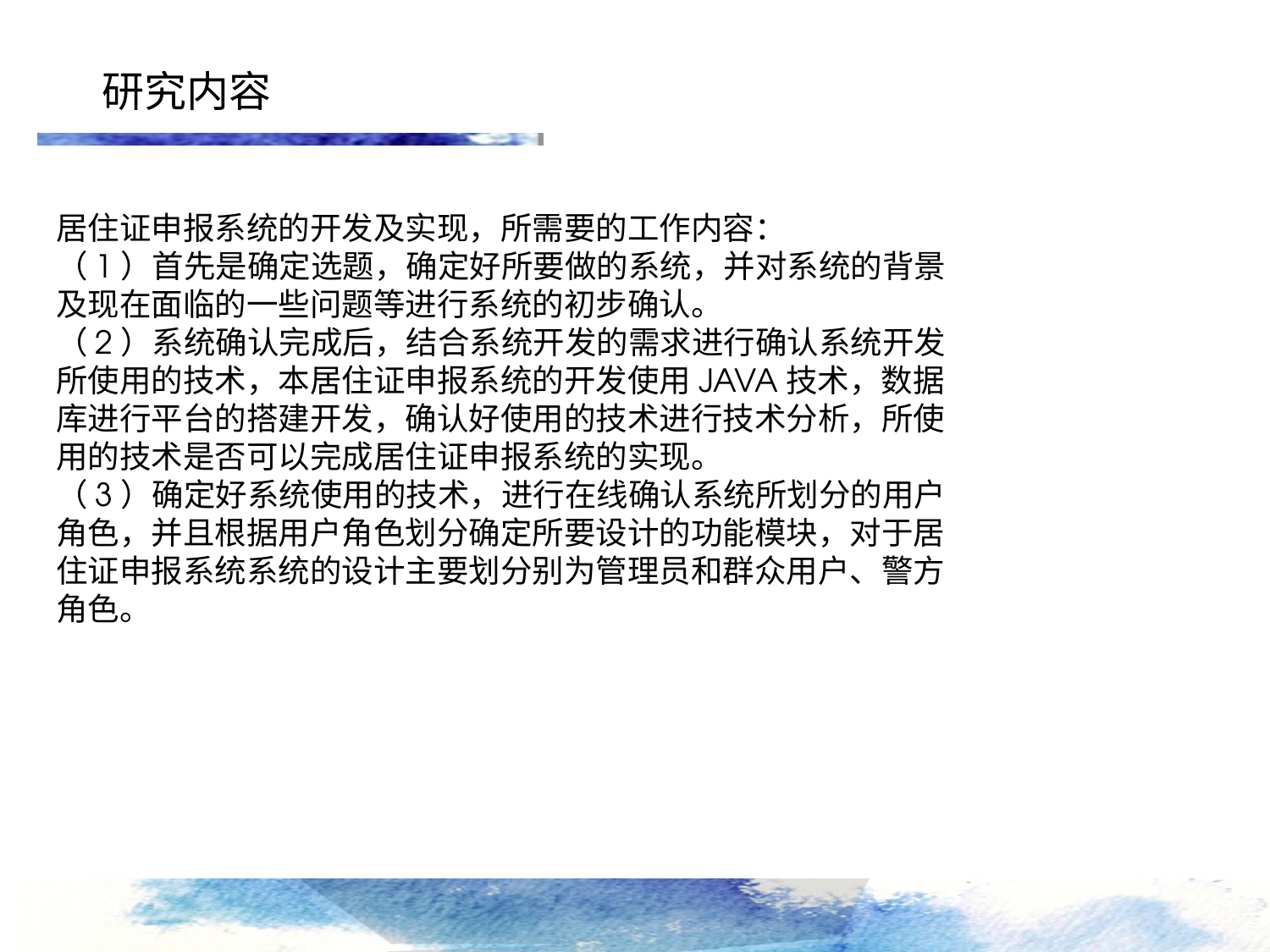

研究内容
居住证申报系统的开发及实现，所需要的工作内容：
（1）首先是确定选题，确定好所要做的系统，并对系统的背景及现在面临的一些问题等进行系统的初步确认。
（2）系统确认完成后，结合系统开发的需求进行确认系统开发所使用的技术，本居住证申报系统的开发使用JAVA技术，数据库进行平台的搭建开发，确认好使用的技术进行技术分析，所使用的技术是否可以完成居住证申报系统的实现。
（3）确定好系统使用的技术，进行在线确认系统所划分的用户角色，并且根据用户角色划分确定所要设计的功能模块，对于居住证申报系统系统的设计主要划分别为管理员和群众用户、警方角色。
点击添加文本
点击添加文本
点击添加文本
点击添加文本